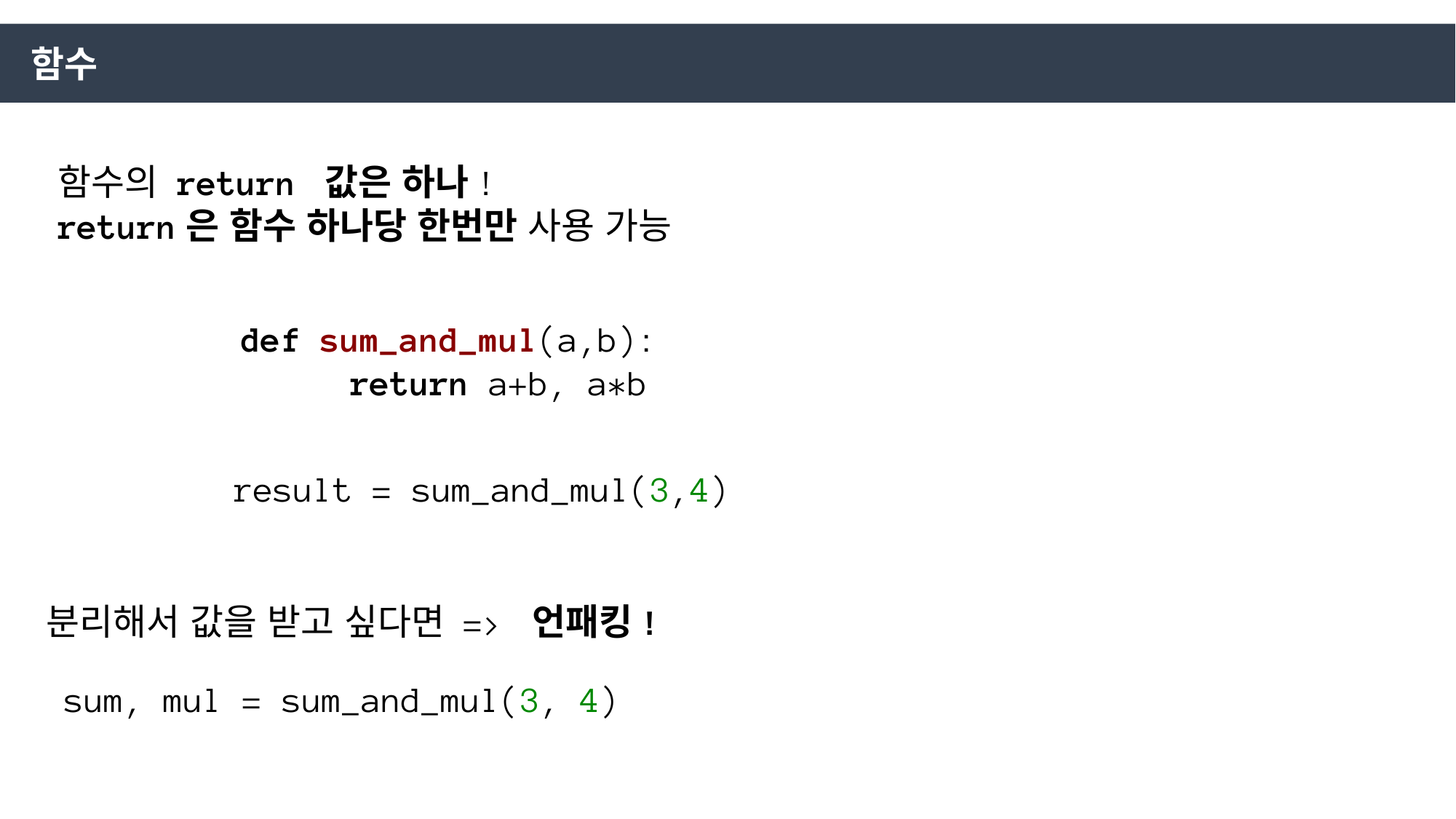

함수
함수의 return 값은 하나!
return은 함수 하나당 한번만 사용 가능
def sum_and_mul(a,b):
	return a+b, a*b
result = sum_and_mul(3,4)
분리해서 값을 받고 싶다면 => 언패킹!
sum, mul = sum_and_mul(3, 4)